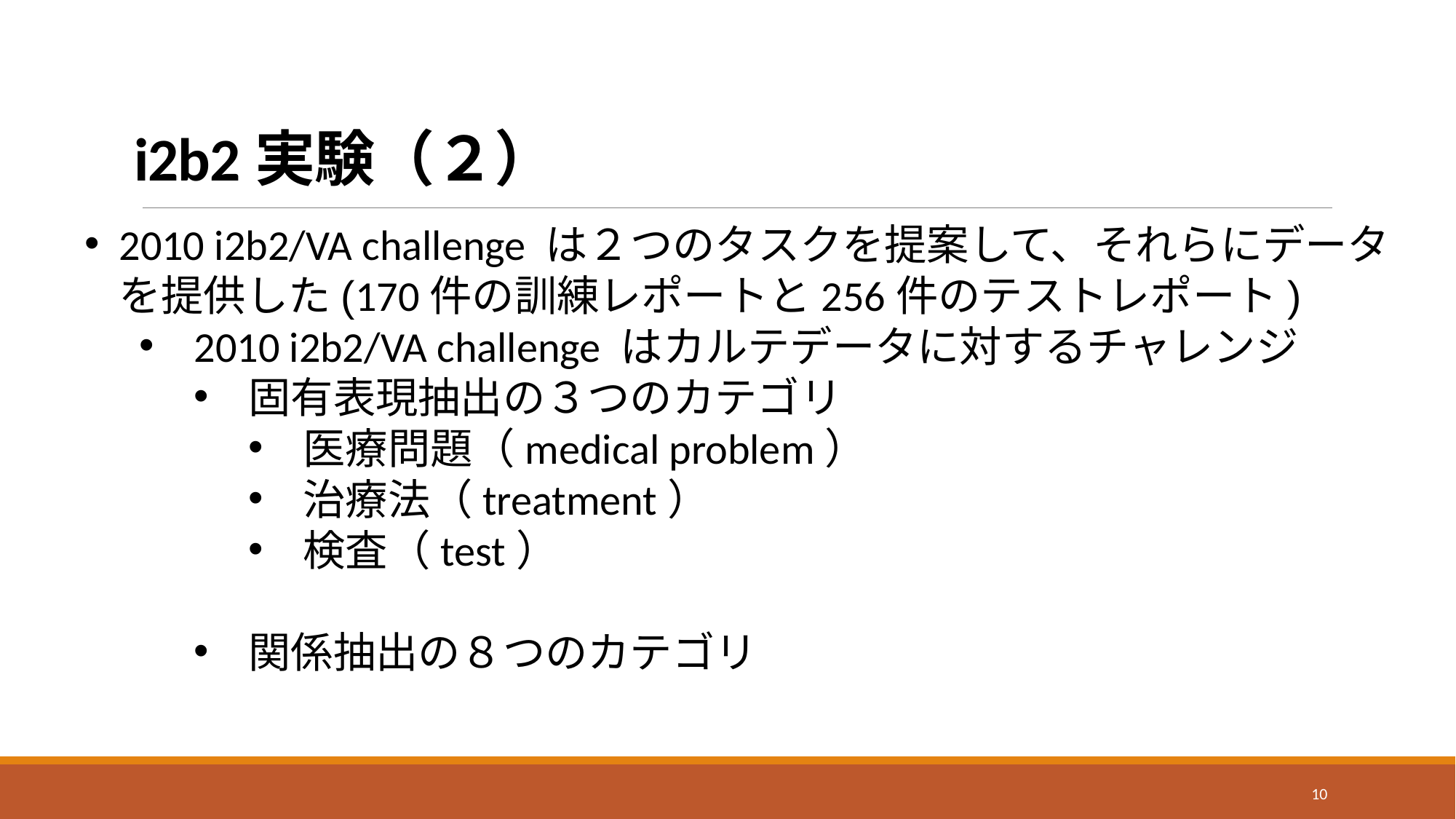

# i2b2実験（２）
2010 i2b2/VA challenge は２つのタスクを提案して、それらにデータを提供した(170件の訓練レポートと256件のテストレポート)
2010 i2b2/VA challenge はカルテデータに対するチャレンジ
固有表現抽出の３つのカテゴリ
医療問題（medical problem）
治療法（treatment）
検査（test）

関係抽出の８つのカテゴリ

10